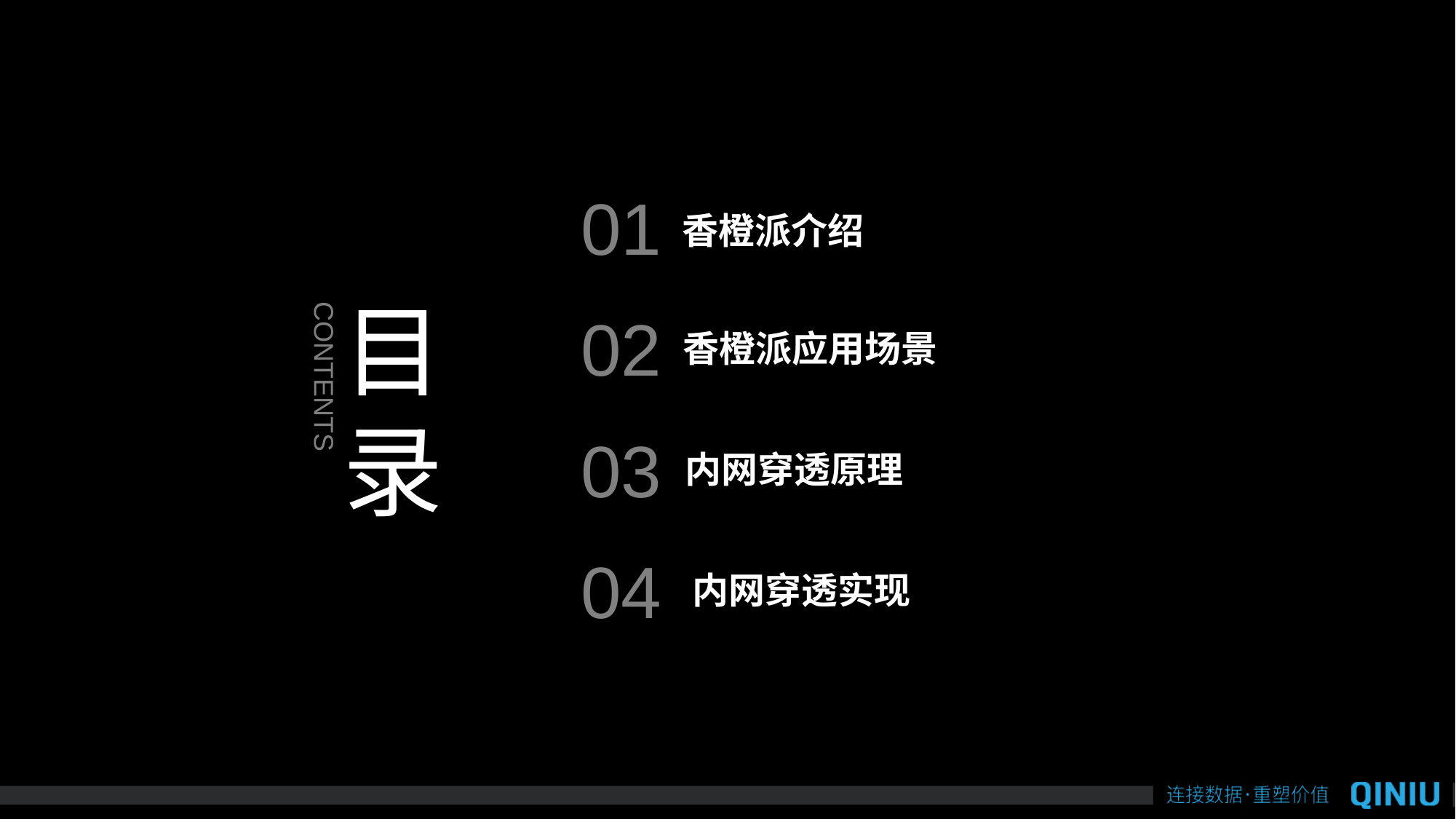

01
香橙派介绍
目录
02
香橙派应用场景
CONTENTS
03
内网穿透原理
04
 内网穿透实现